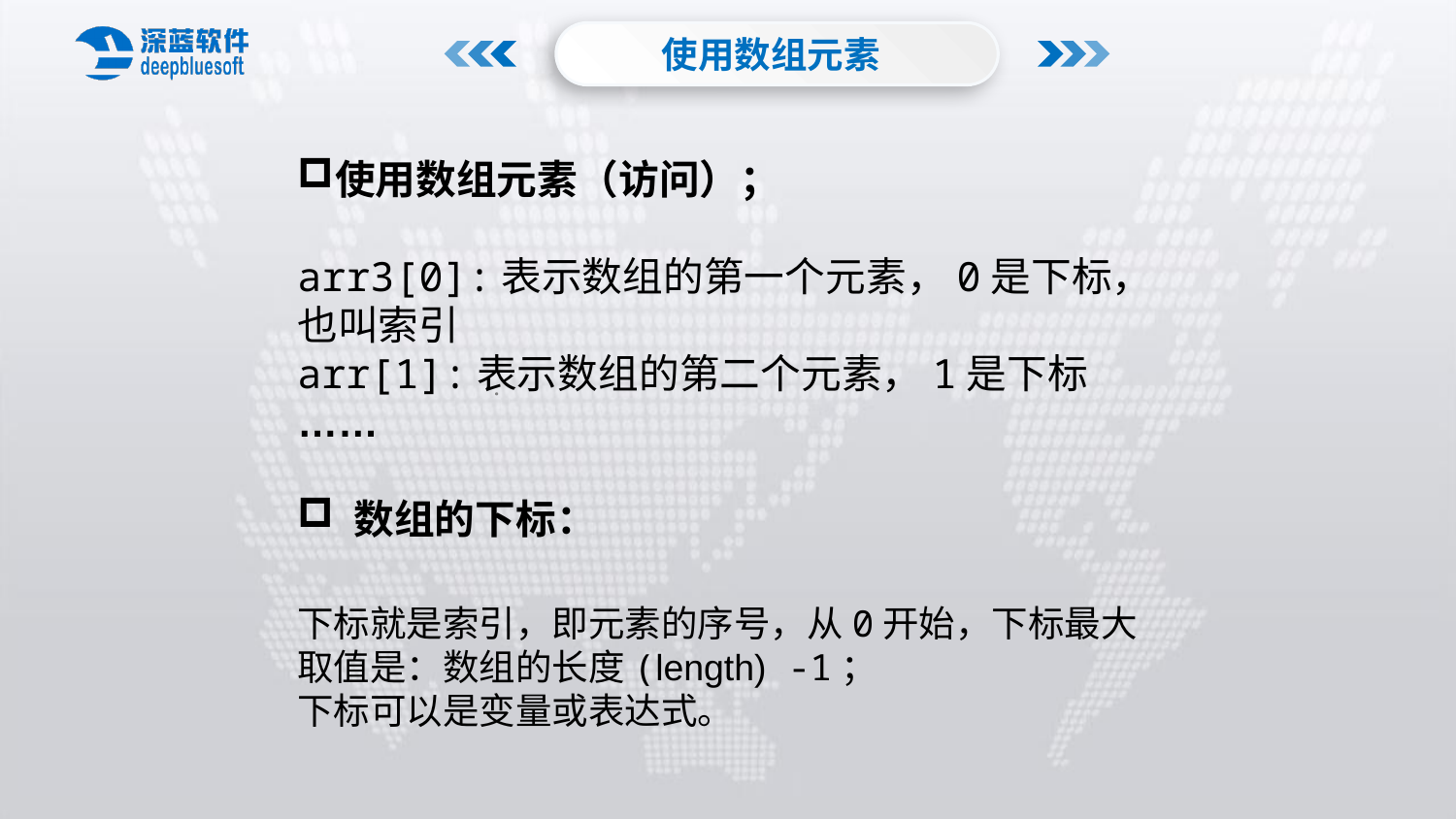

使用数组元素

使用数组元素（访问）；

arr3[0]:表示数组的第一个元素，0是下标，也叫索引
arr[1]:表示数组的第二个元素，1是下标
……

 数组的下标：

下标就是索引，即元素的序号，从0开始，下标最大取值是：数组的长度(length) -1；
下标可以是变量或表达式。